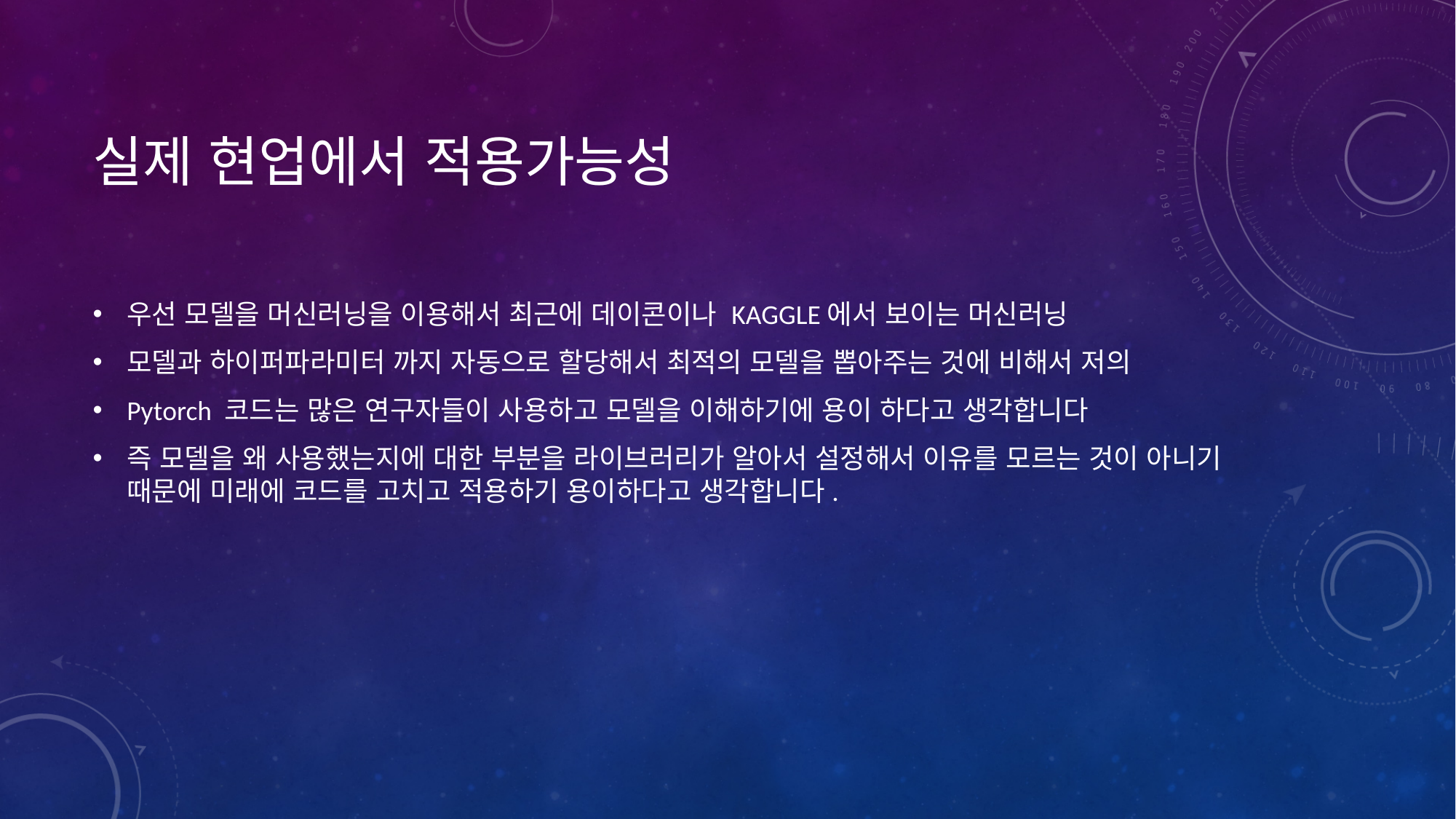

# 실제 현업에서 적용가능성
우선 모델을 머신러닝을 이용해서 최근에 데이콘이나 KAGGLE에서 보이는 머신러닝
모델과 하이퍼파라미터 까지 자동으로 할당해서 최적의 모델을 뽑아주는 것에 비해서 저의
Pytorch 코드는 많은 연구자들이 사용하고 모델을 이해하기에 용이 하다고 생각합니다
즉 모델을 왜 사용했는지에 대한 부분을 라이브러리가 알아서 설정해서 이유를 모르는 것이 아니기 때문에 미래에 코드를 고치고 적용하기 용이하다고 생각합니다.